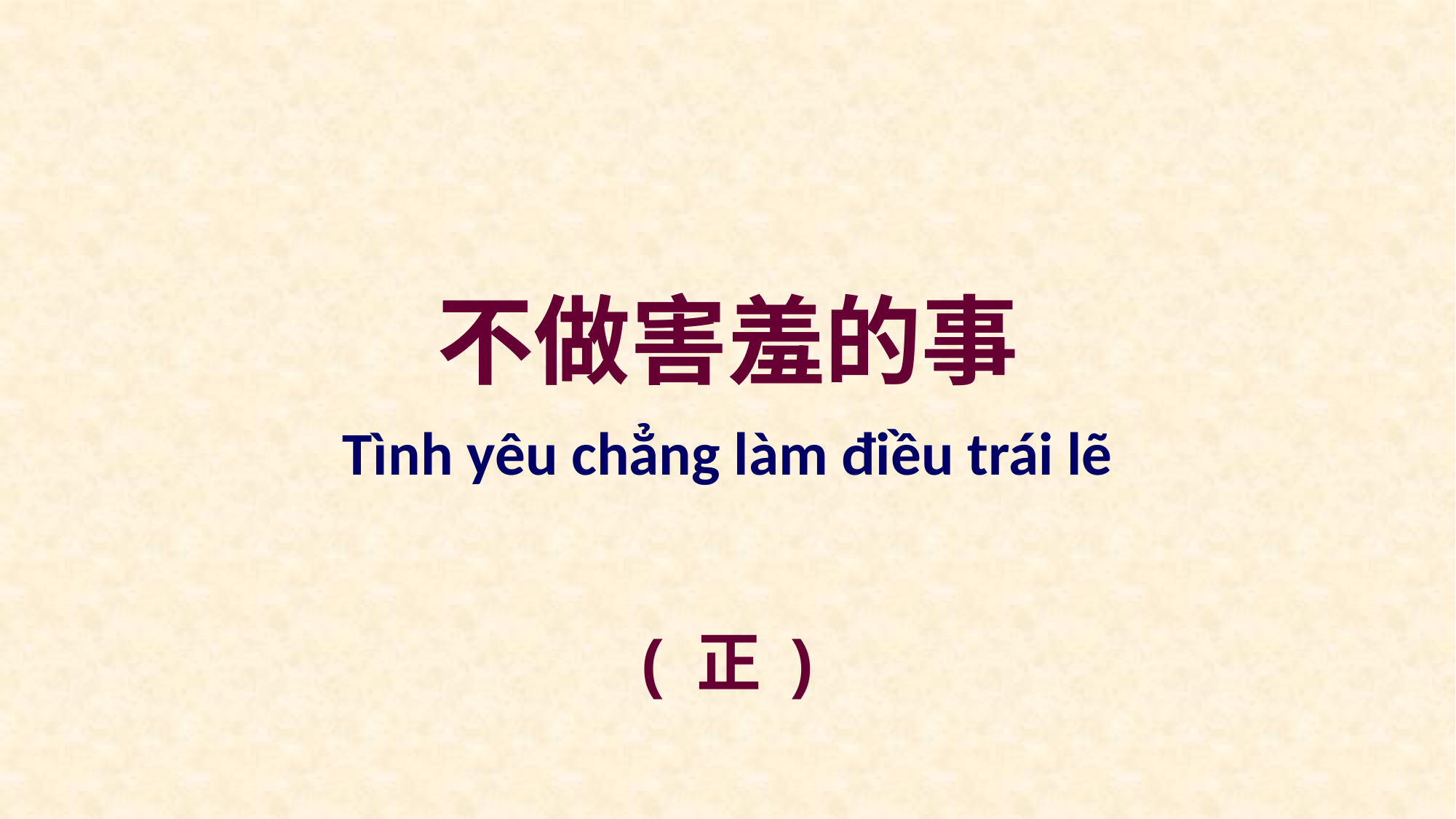

不做害羞的事
Tình yêu chẳng làm điều trái lẽ
( 正 )